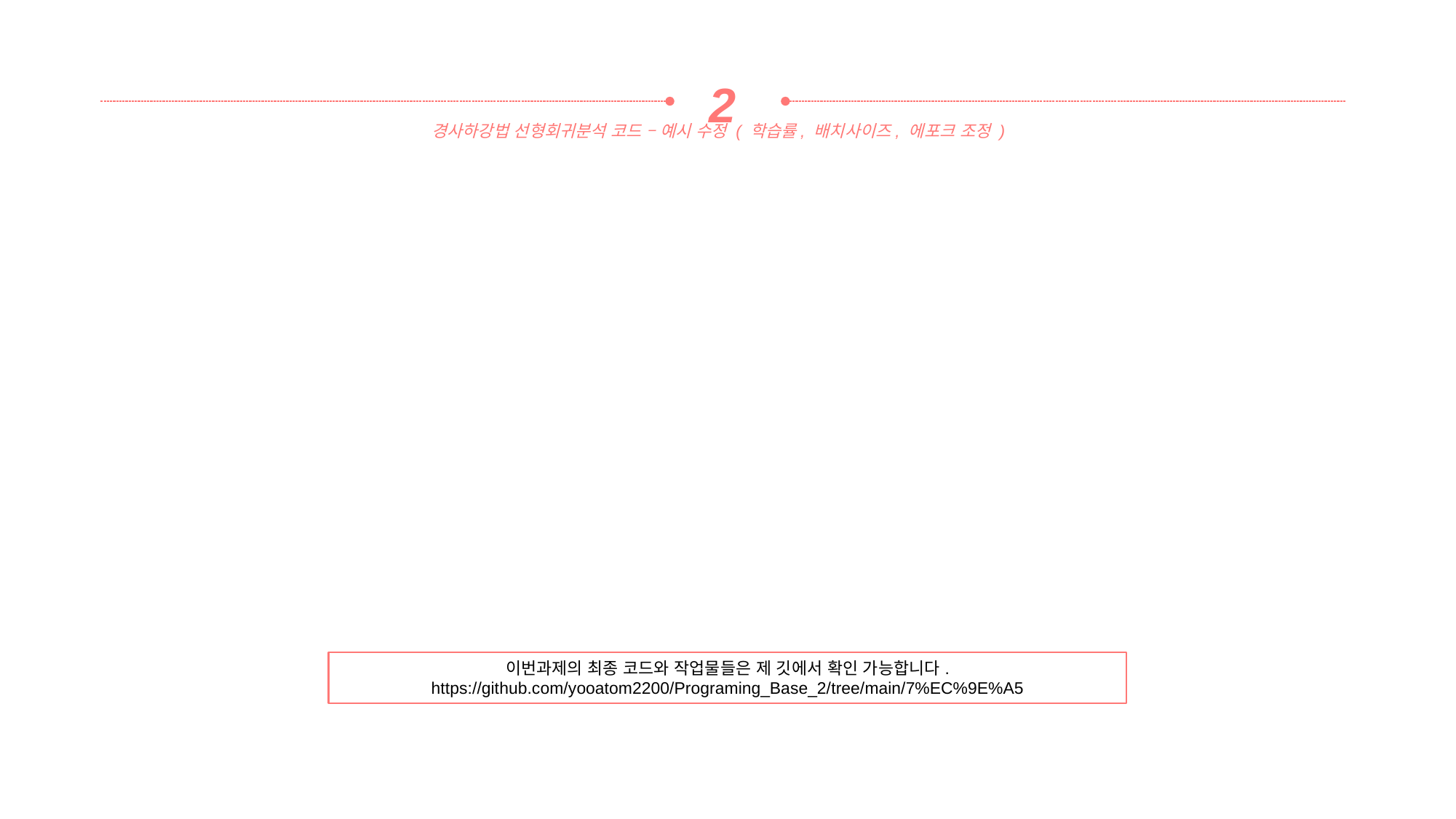

2
경사하강법 선형회귀분석 코드 – 예시 수정 ( 학습률, 배치사이즈, 에포크 조정 )
이번과제의 최종 코드와 작업물들은 제 깃에서 확인 가능합니다.
https://github.com/yooatom2200/Programing_Base_2/tree/main/7%EC%9E%A5